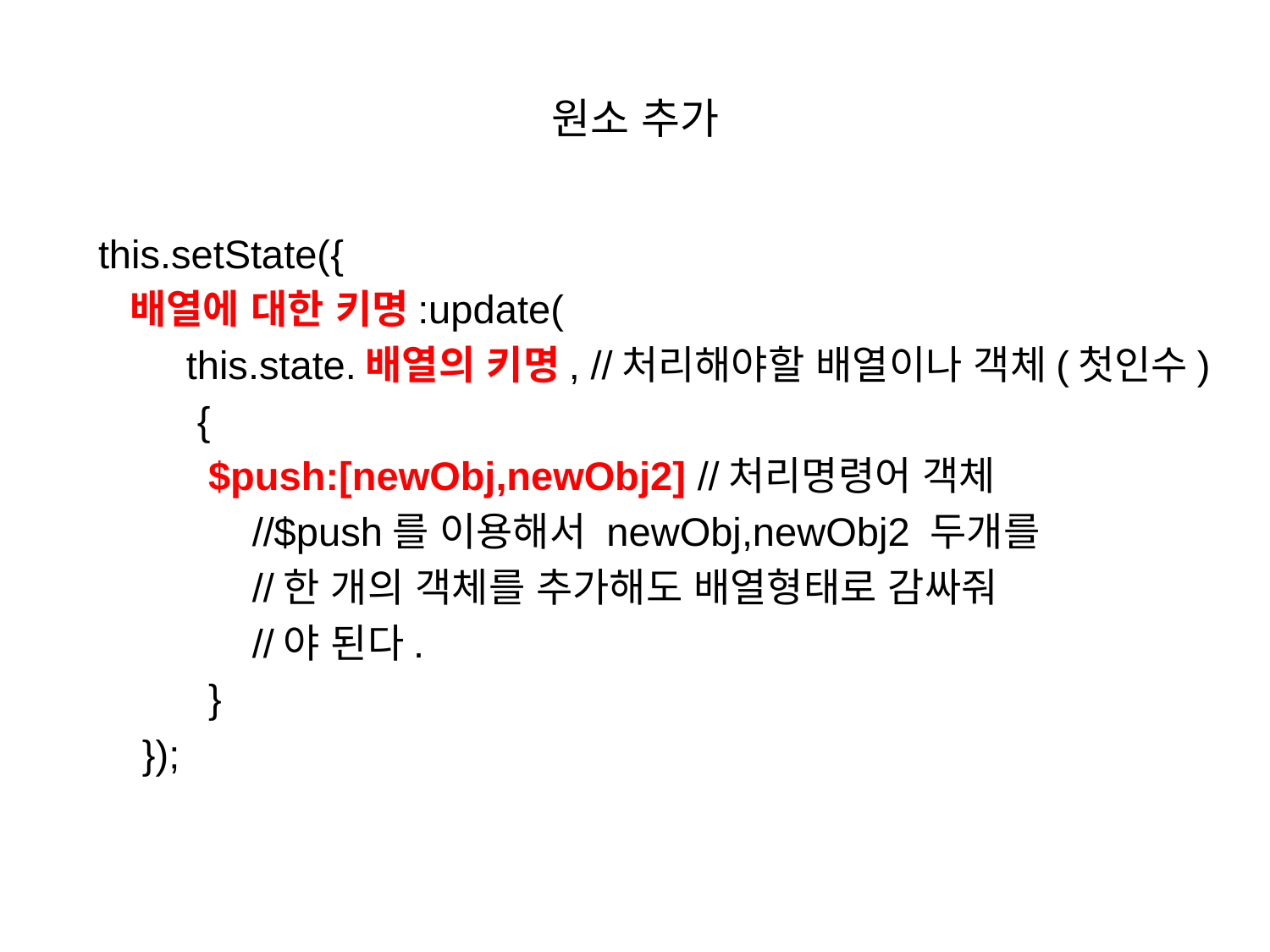

# 원소 추가
  this.setState({
    배열에 대한 키명:update(
          this.state.배열의 키명, //처리해야할 배열이나 객체(첫인수)
           {
            $push:[newObj,newObj2] //처리명령어 객체
                //$push를 이용해서 newObj,newObj2 두개를
                //한 개의 객체를 추가해도 배열형태로 감싸줘
                //야 된다.
            }
      });